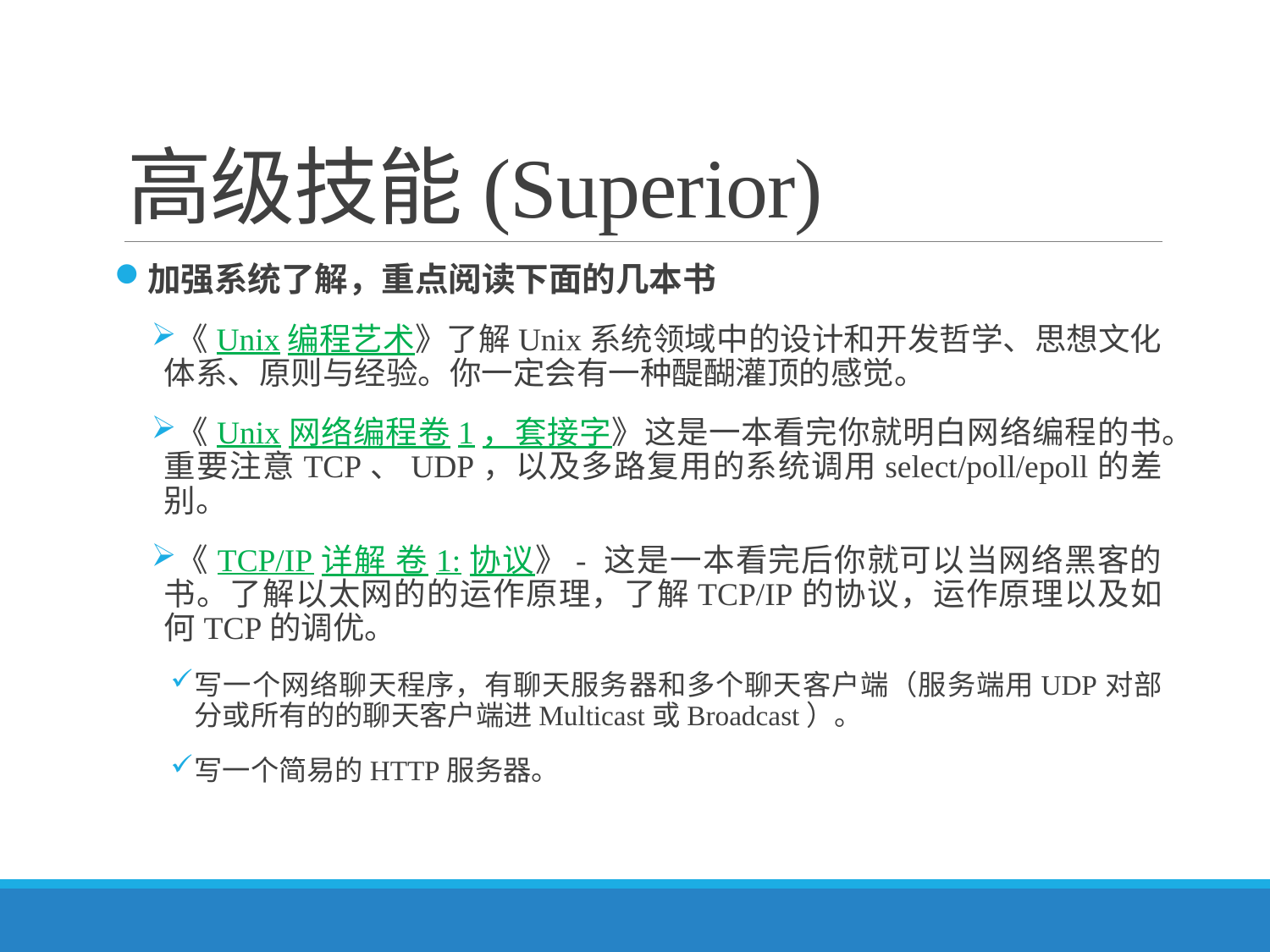

# 高级技能(Superior)
加强系统了解，重点阅读下面的几本书
《Unix编程艺术》了解Unix系统领域中的设计和开发哲学、思想文化体系、原则与经验。你一定会有一种醍醐灌顶的感觉。
《Unix网络编程卷1，套接字》这是一本看完你就明白网络编程的书。重要注意TCP、UDP，以及多路复用的系统调用select/poll/epoll的差别。
《TCP/IP详解 卷1:协议》- 这是一本看完后你就可以当网络黑客的书。了解以太网的的运作原理，了解TCP/IP的协议，运作原理以及如何TCP的调优。
写一个网络聊天程序，有聊天服务器和多个聊天客户端（服务端用UDP对部分或所有的的聊天客户端进Multicast或Broadcast）。
写一个简易的HTTP服务器。